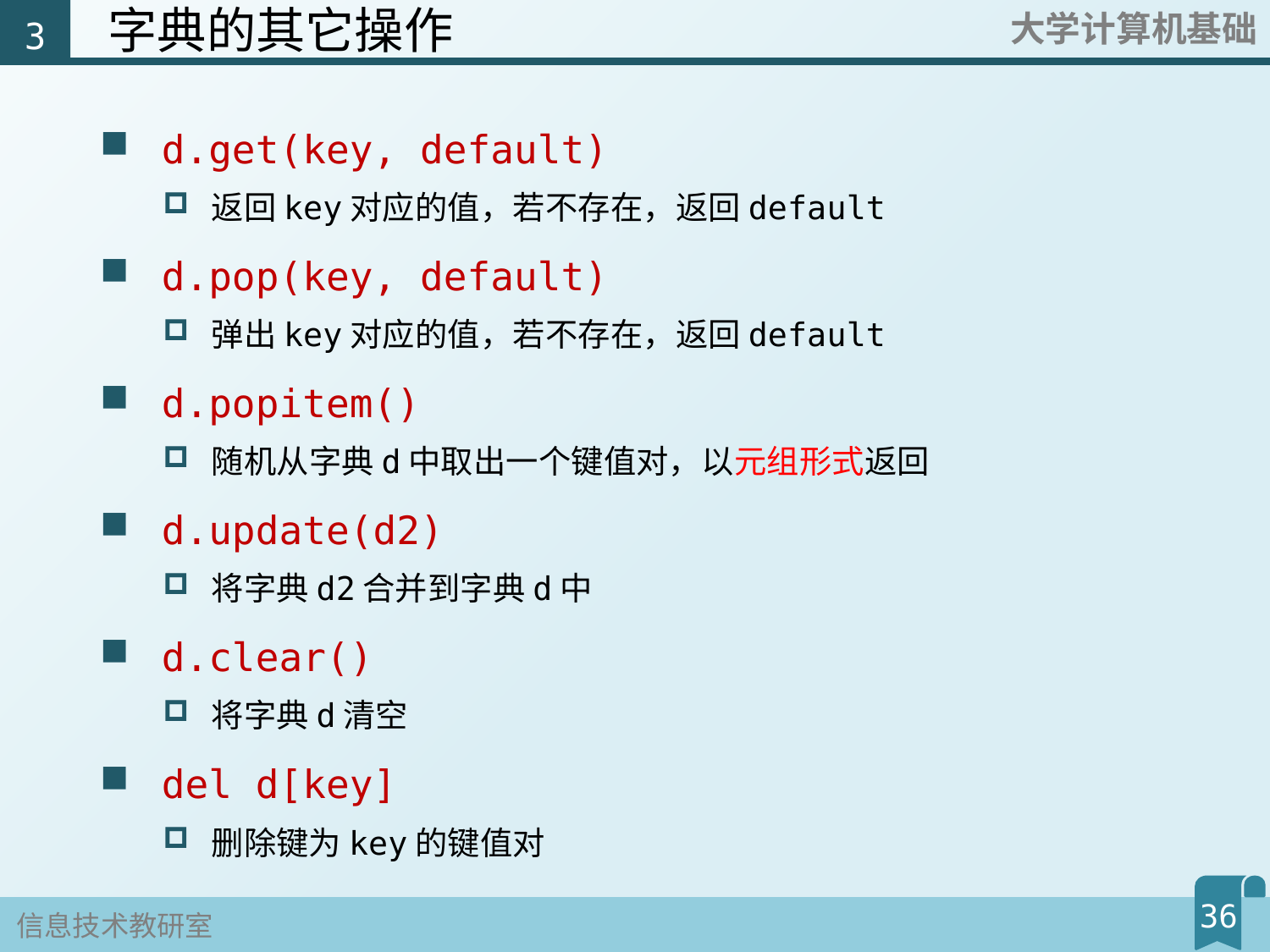

3
# 字典的其它操作
d.get(key, default)
返回key对应的值，若不存在，返回default
d.pop(key, default)
弹出key对应的值，若不存在，返回default
d.popitem()
随机从字典d中取出一个键值对，以元组形式返回
d.update(d2)
将字典d2合并到字典d中
d.clear()
将字典d清空
del d[key]
删除键为key的键值对
36